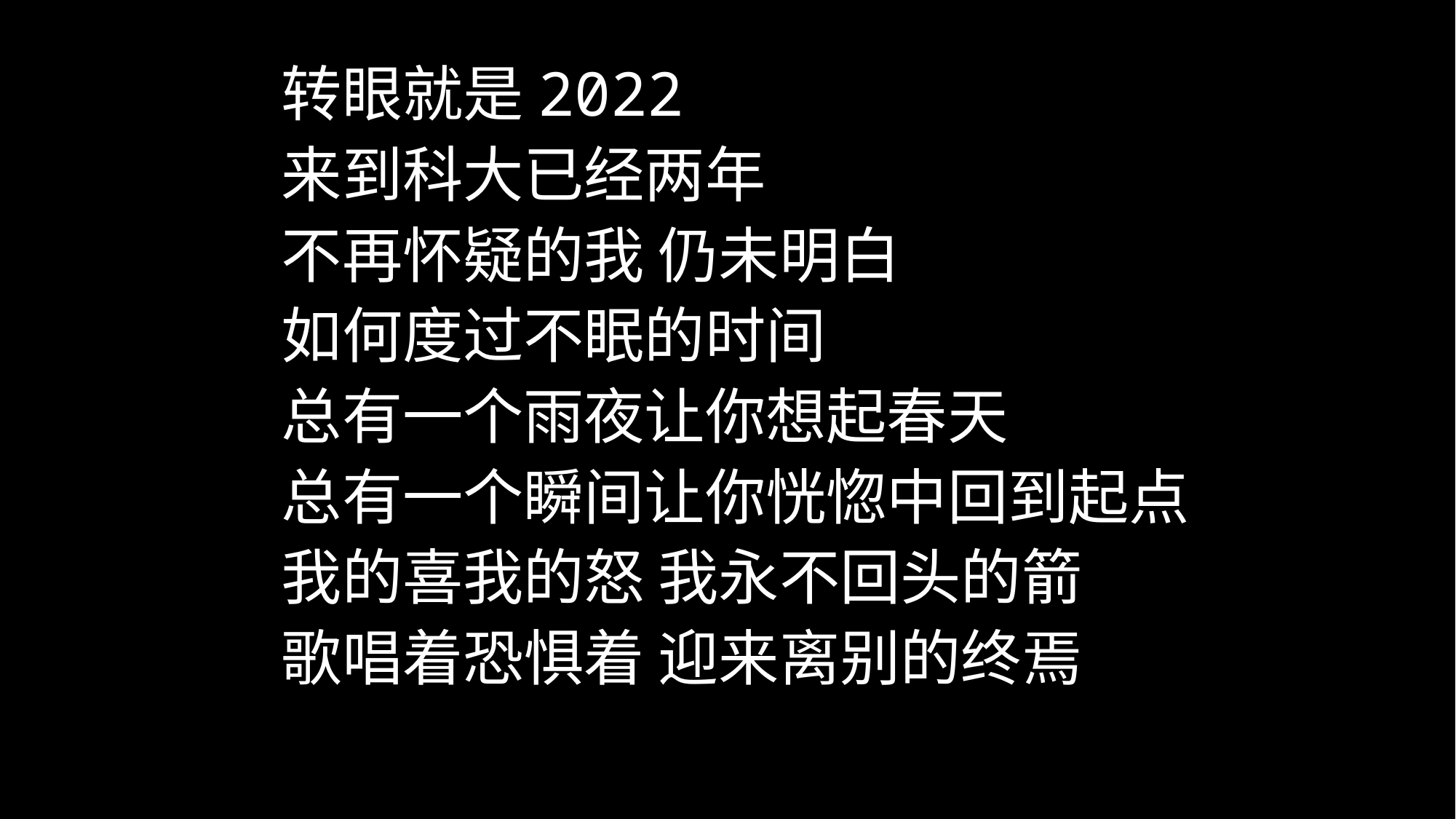

转眼就是2022
来到科大已经两年
不再怀疑的我 仍未明白
如何度过不眠的时间
总有一个雨夜让你想起春天
总有一个瞬间让你恍惚中回到起点
我的喜我的怒 我永不回头的箭
歌唱着恐惧着 迎来离别的终焉